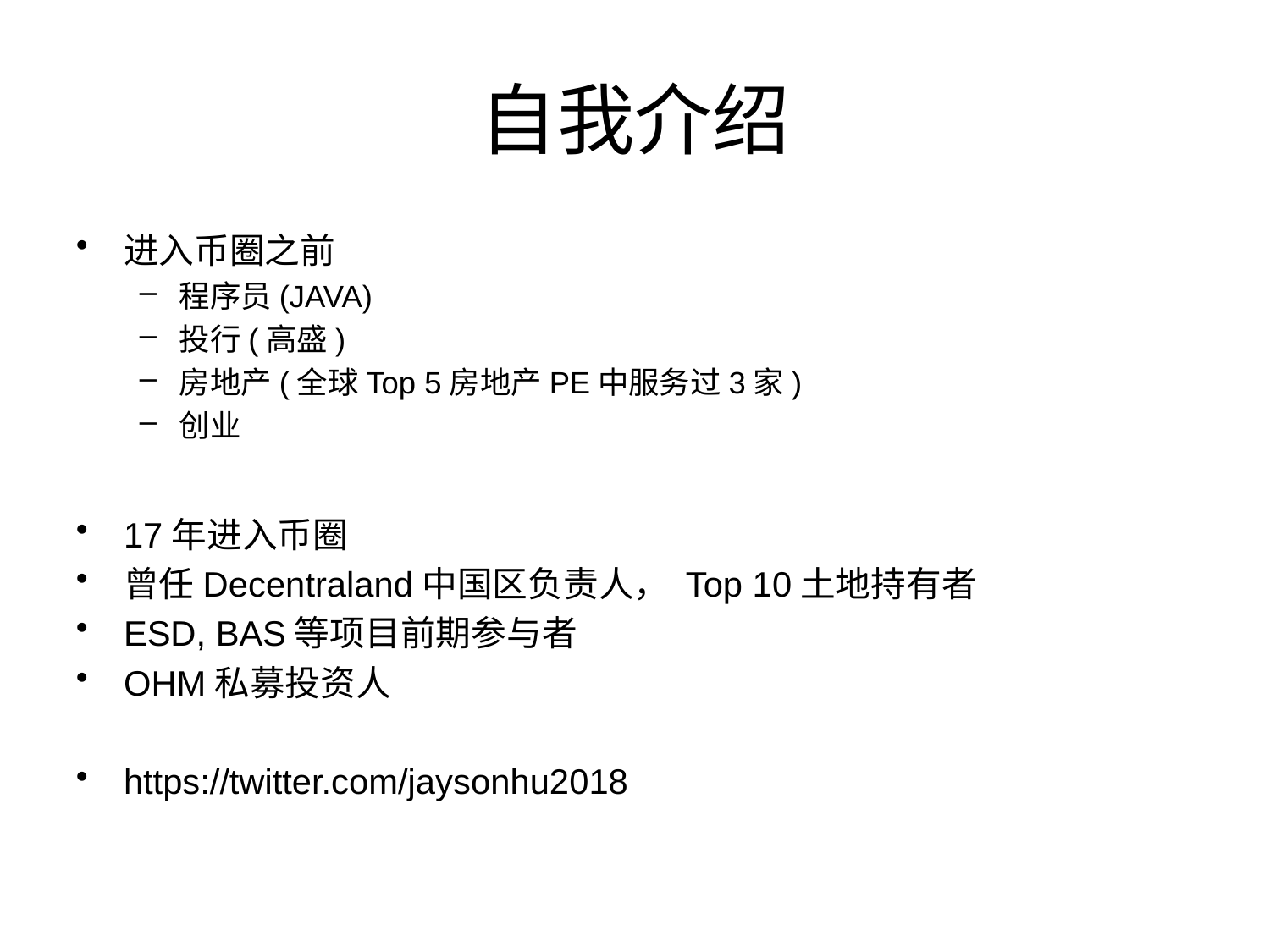

# 自我介绍
进入币圈之前
程序员(JAVA)
投行(高盛)
房地产(全球Top 5房地产PE中服务过3家)
创业

17年进入币圈
曾任Decentraland中国区负责人， Top 10土地持有者
ESD, BAS等项目前期参与者
OHM私募投资人

https://twitter.com/jaysonhu2018